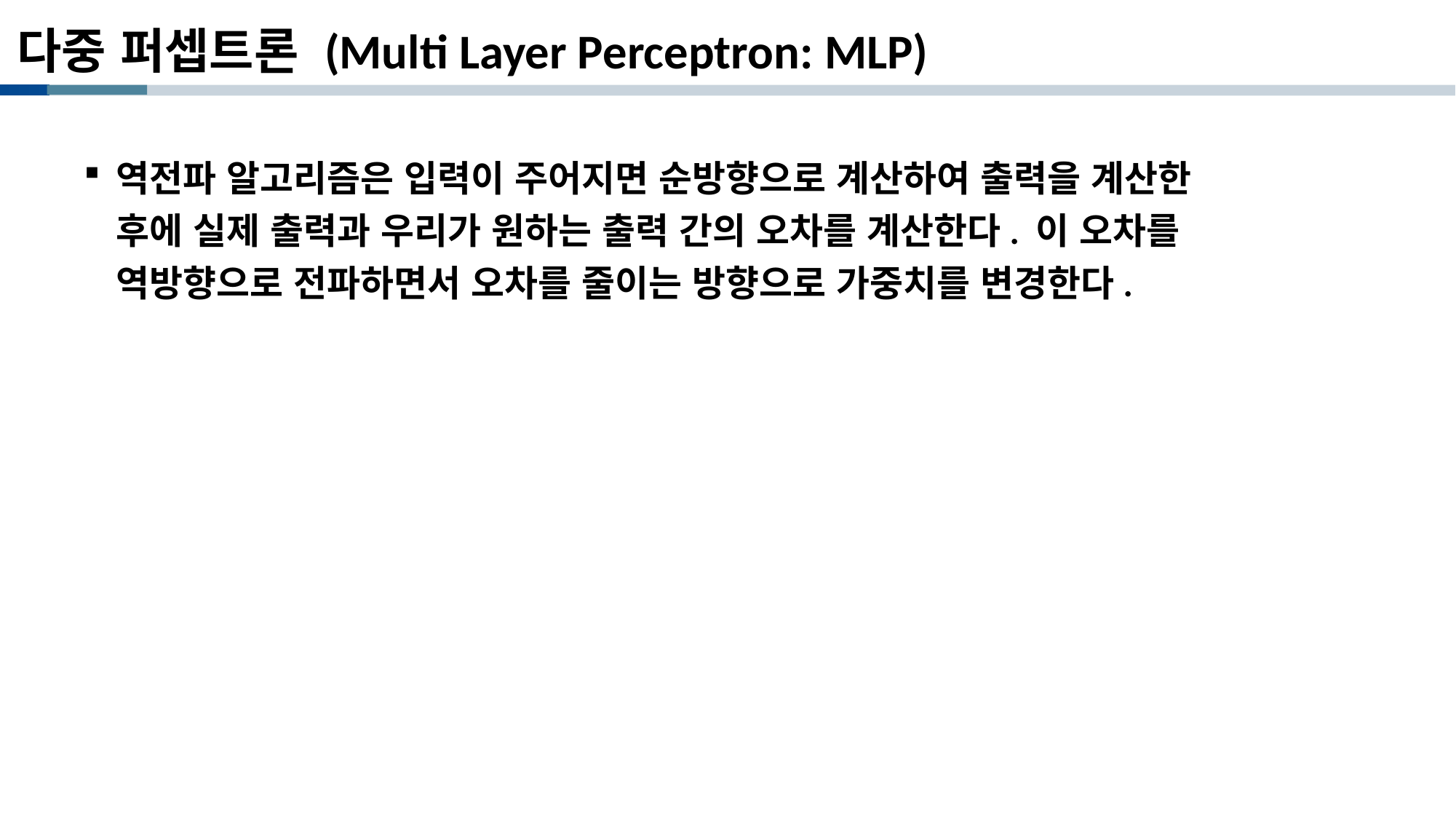

다중 퍼셉트론 (Multi Layer Perceptron: MLP)
역전파 알고리즘은 입력이 주어지면 순방향으로 계산하여 출력을 계산한 후에 실제 출력과 우리가 원하는 출력 간의 오차를 계산한다. 이 오차를 역방향으로 전파하면서 오차를 줄이는 방향으로 가중치를 변경한다.